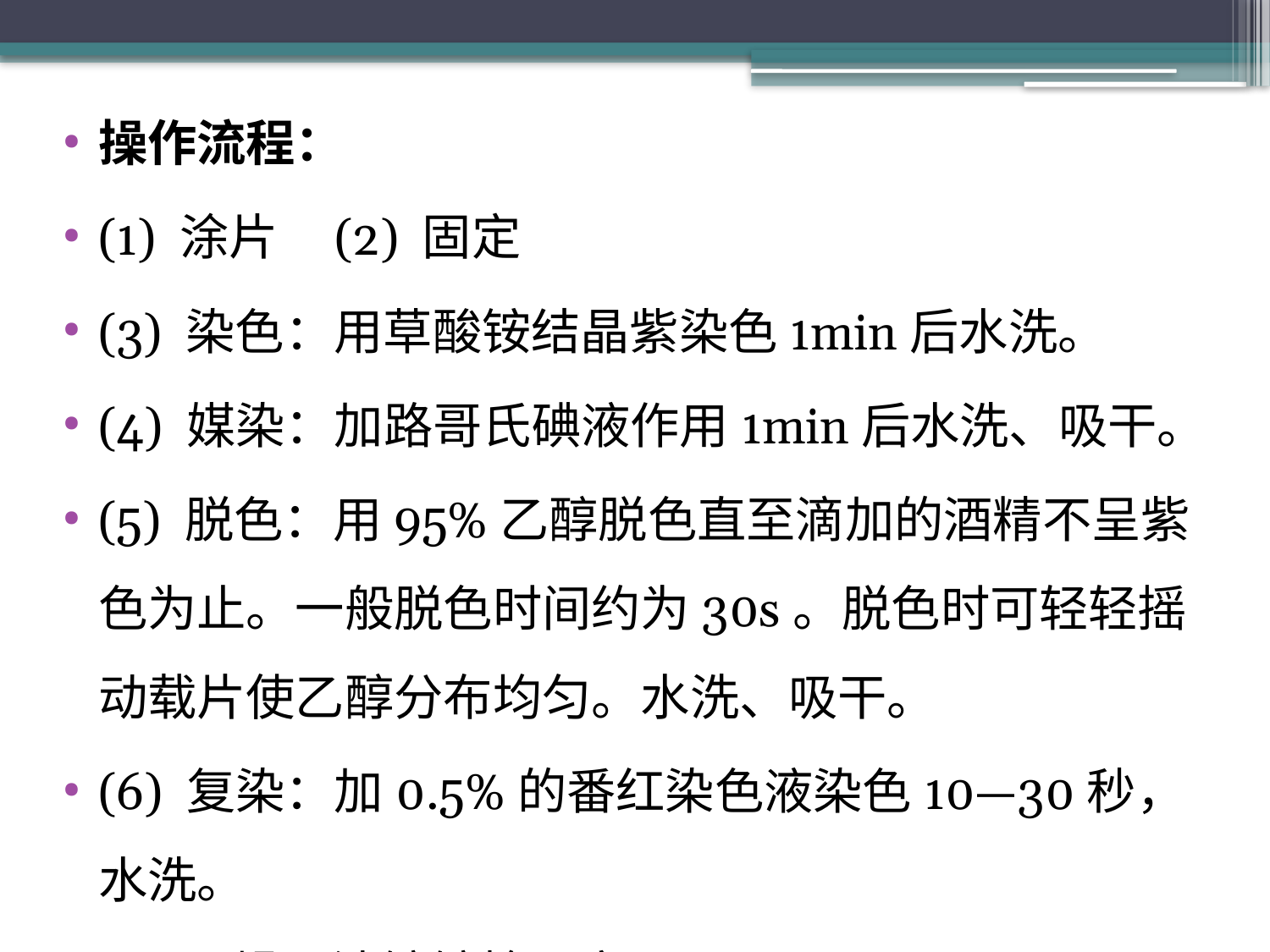

操作流程：
(1) 涂片    (2) 固定
(3) 染色：用草酸铵结晶紫染色1min后水洗。
(4) 媒染：加路哥氏碘液作用1min后水洗、吸干。
(5) 脱色：用95%乙醇脱色直至滴加的酒精不呈紫色为止。一般脱色时间约为30s。脱色时可轻轻摇动载片使乙醇分布均匀。水洗、吸干。
(6) 复染：加0.5%的番红染色液染色10—30秒，水洗。
(7) 干燥、油镜镜检观察。